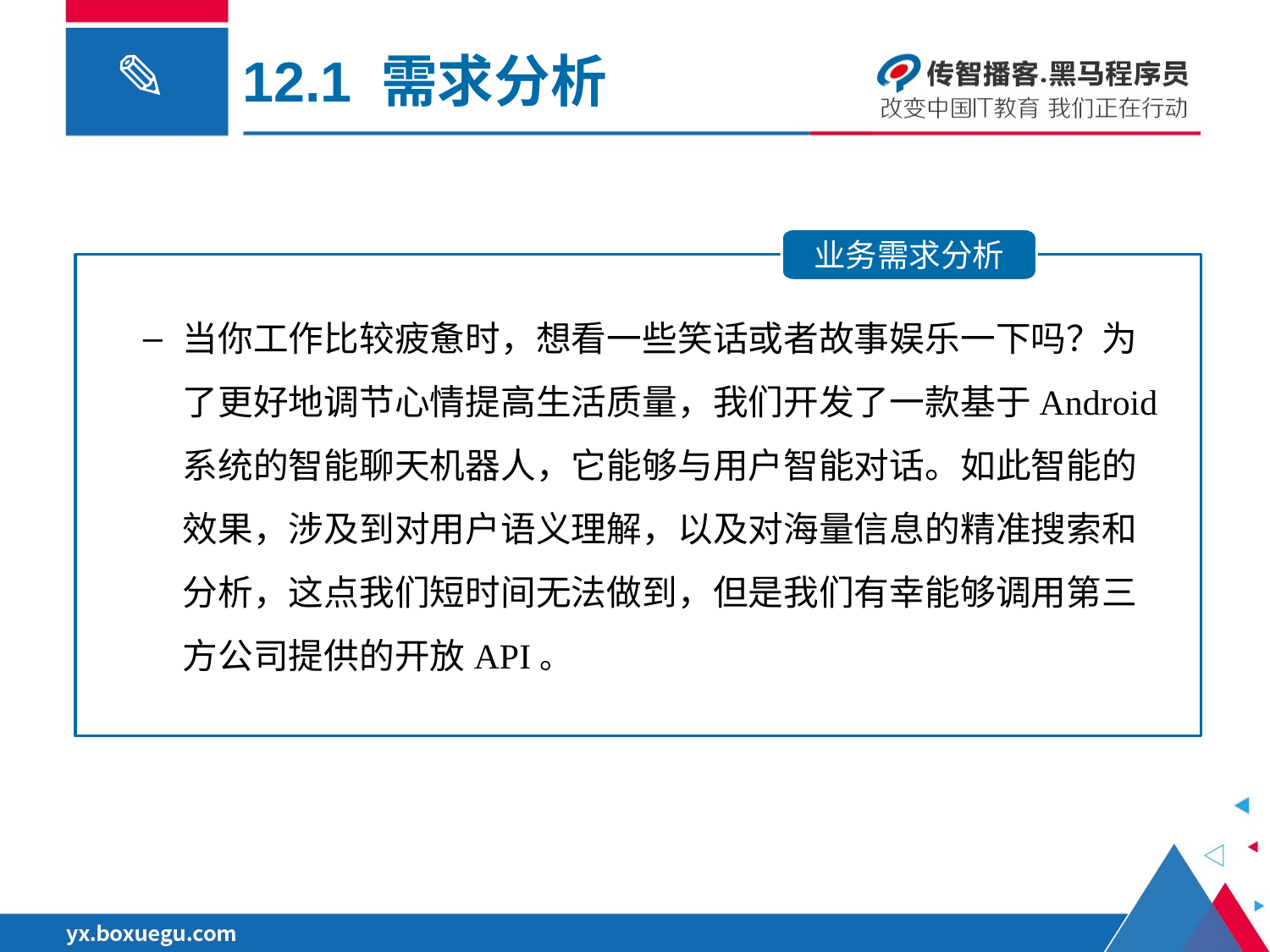

12.1 需求分析
业务需求分析

当你工作比较疲惫时，想看一些笑话或者故事娱乐一下吗？为了更好地调节心情提高生活质量，我们开发了一款基于Android系统的智能聊天机器人，它能够与用户智能对话。如此智能的效果，涉及到对用户语义理解，以及对海量信息的精准搜索和分析，这点我们短时间无法做到，但是我们有幸能够调用第三方公司提供的开放API。